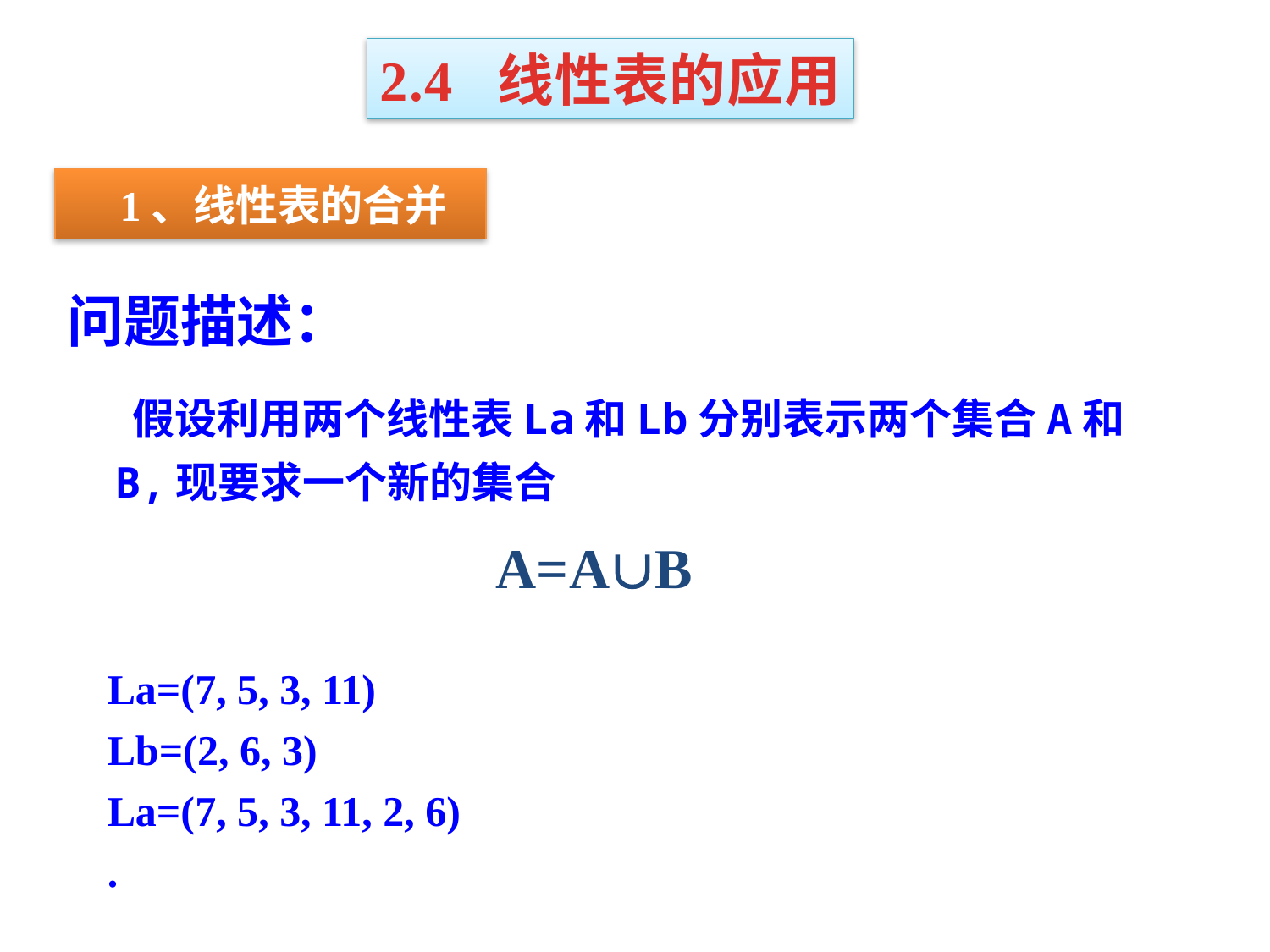

2.4  线性表的应用
　1、线性表的合并
问题描述：
    假设利用两个线性表La和Lb分别表示两个集合A和B,现要求一个新的集合
	 			A=A∪B

La=(7, 5, 3, 11)
Lb=(2, 6, 3)
La=(7, 5, 3, 11, 2, 6)
.